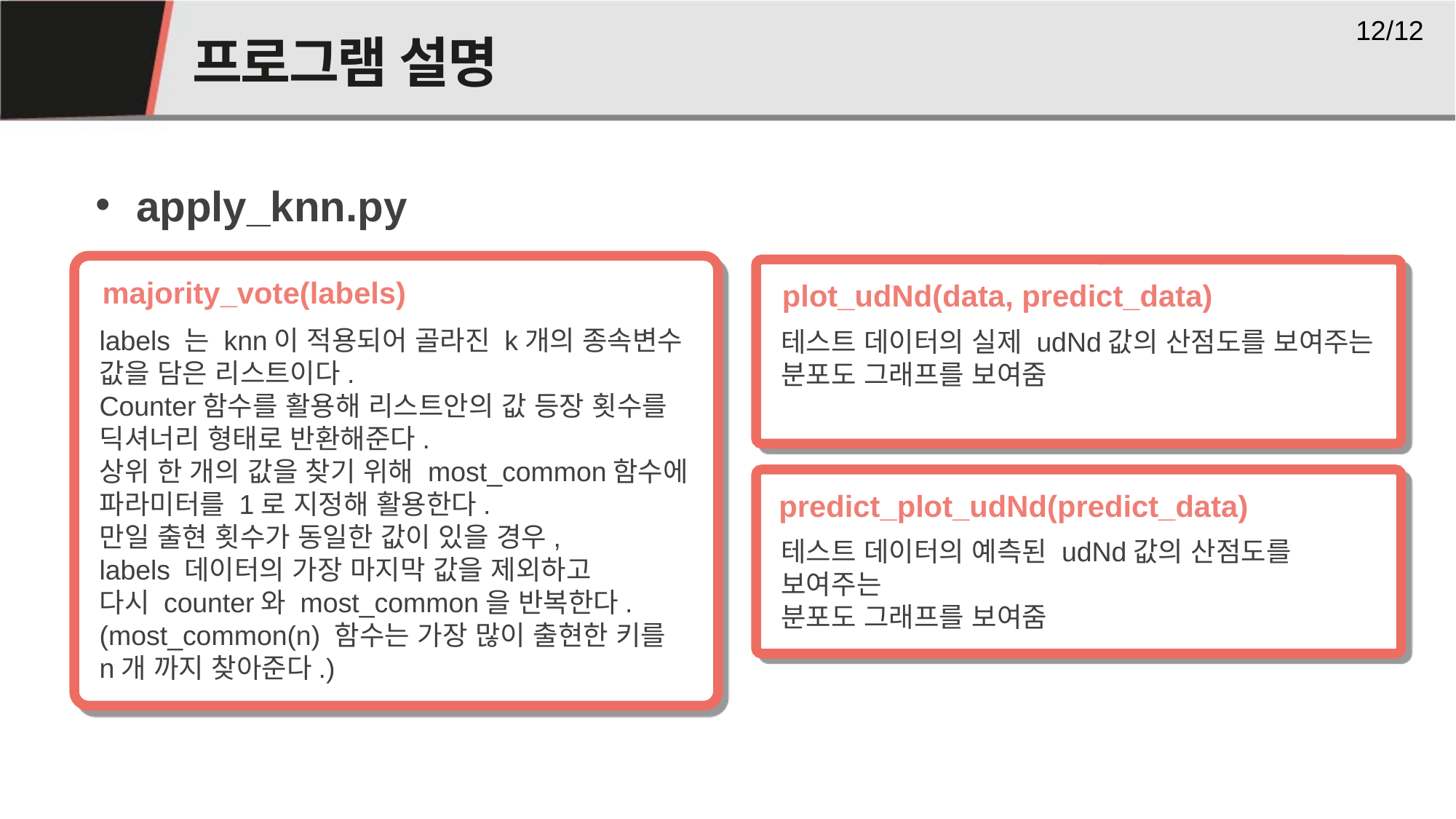

# 프로그램 설명
12/12
03
apply_knn.py

majority_vote(labels)
labels 는 knn이 적용되어 골라진 k개의 종속변수 값을 담은 리스트이다.
Counter함수를 활용해 리스트안의 값 등장 횟수를
딕셔너리 형태로 반환해준다.
상위 한 개의 값을 찾기 위해 most_common함수에
파라미터를 1로 지정해 활용한다.
만일 출현 횟수가 동일한 값이 있을 경우,
labels 데이터의 가장 마지막 값을 제외하고
다시 counter와 most_common을 반복한다.
(most_common(n) 함수는 가장 많이 출현한 키를
n개 까지 찾아준다.)

plot_udNd(data, predict_data)
테스트 데이터의 실제 udNd값의 산점도를 보여주는
분포도 그래프를 보여줌

predict_plot_udNd(predict_data)
테스트 데이터의 예측된 udNd값의 산점도를 보여주는
분포도 그래프를 보여줌